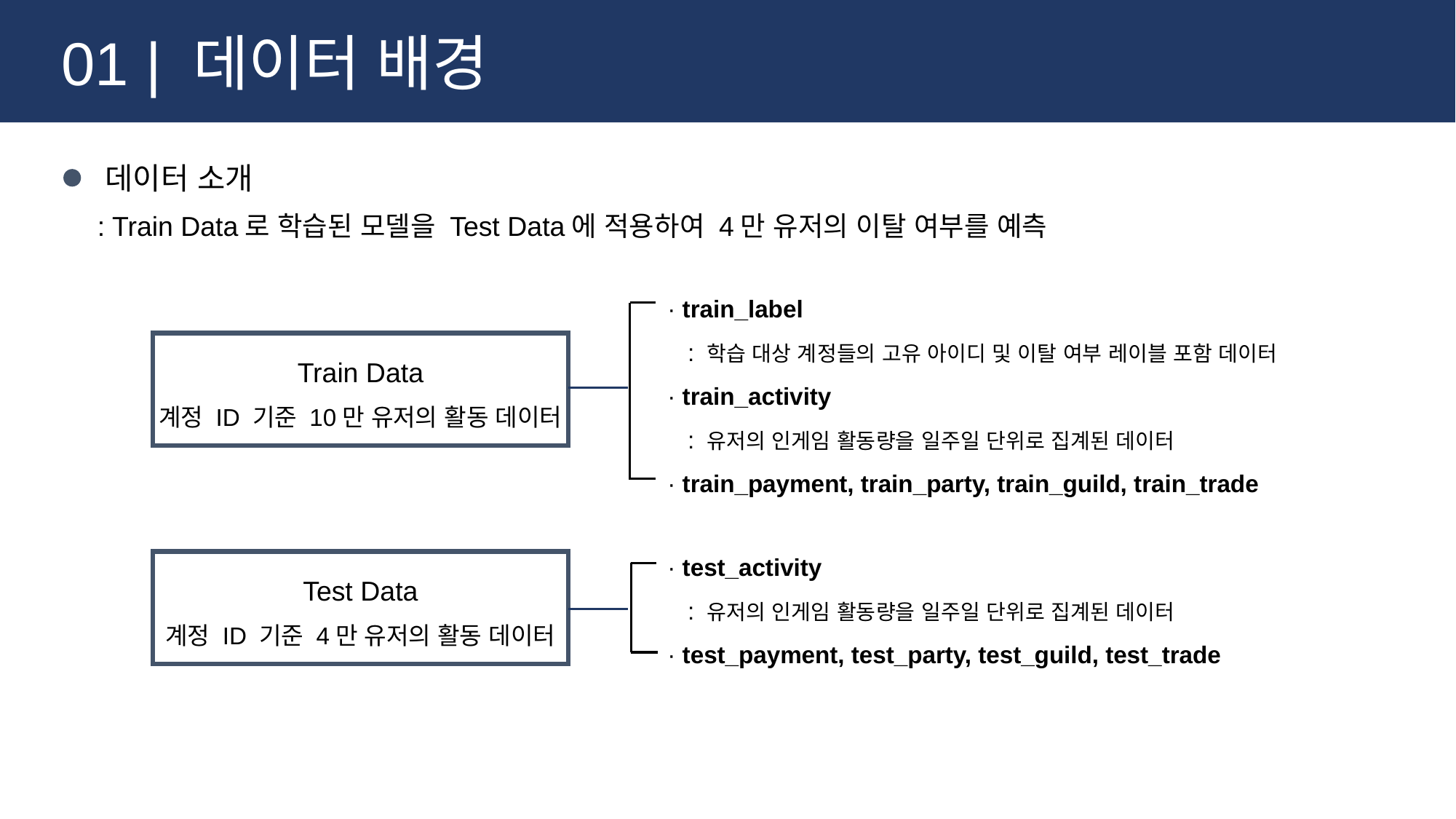

01 | 데이터 배경
 데이터 소개

 : Train Data로 학습된 모델을 Test Data에 적용하여 4만 유저의 이탈 여부를 예측
· train_label
   : 학습 대상 계정들의 고유 아이디 및 이탈 여부 레이블 포함 데이터
· train_activity
   : 유저의 인게임 활동량을 일주일 단위로 집계된 데이터
· train_payment, train_party, train_guild, train_trade
Train Data
계정 ID 기준 10만 유저의 활동 데이터

· test_activity
   : 유저의 인게임 활동량을 일주일 단위로 집계된 데이터
· test_payment, test_party, test_guild, test_trade
Test Data
계정 ID 기준 4만 유저의 활동 데이터

4